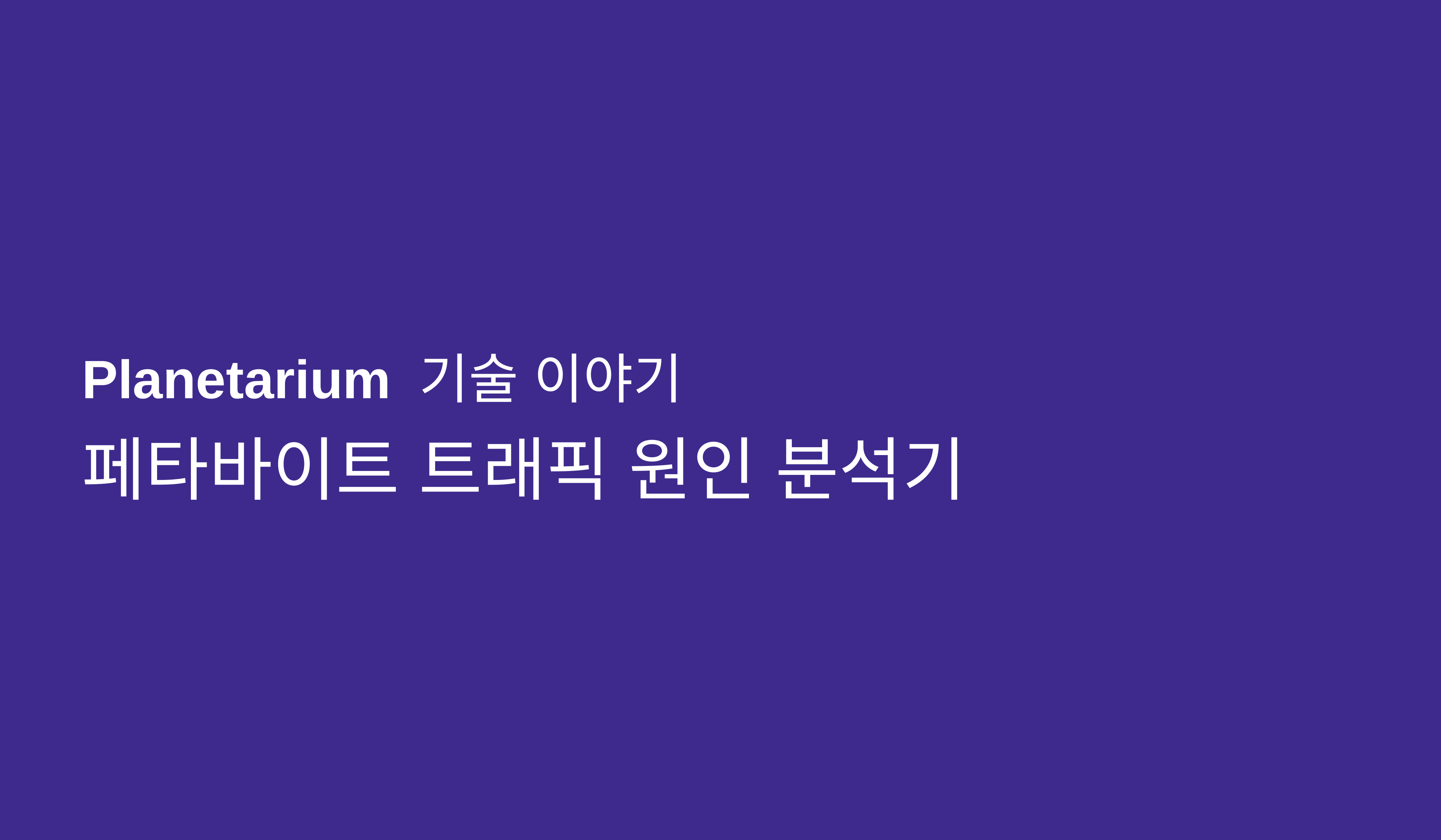

Planetarium 기술 이야기
페타바이트 트래픽 원인 분석기